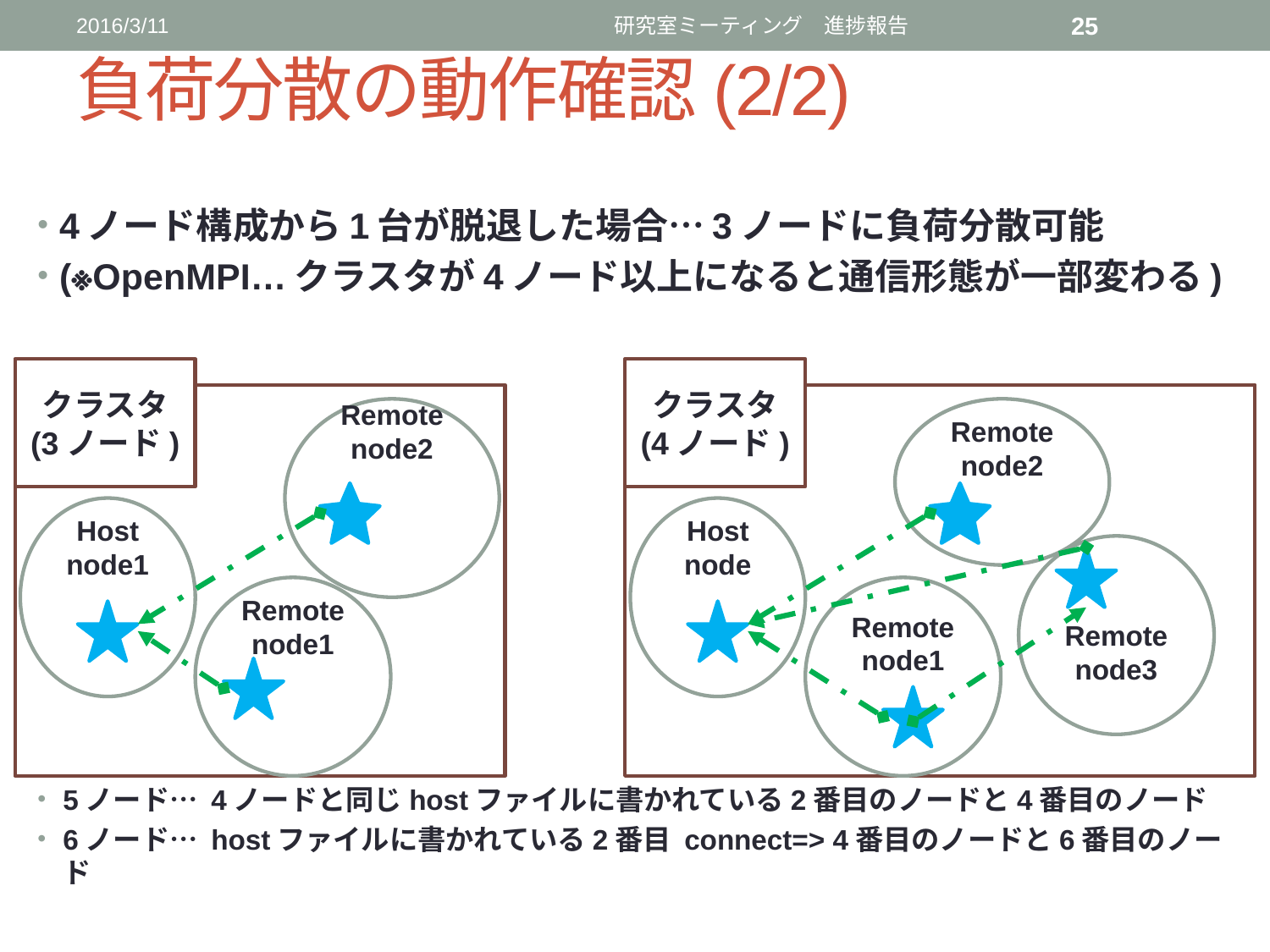

2016/3/11
研究室ミーティング　進捗報告
25
負荷分散の動作確認(2/2)
4ノード構成から1台が脱退した場合…3ノードに負荷分散可能
(※OpenMPI…クラスタが4ノード以上になると通信形態が一部変わる)

クラスタ
(4ノード)
クラスタ
(3ノード)
Remote
node2

Remote
node2

Host node

Host node1

  Remote
node3

Remote
node1

Remote
node1

5ノード… 4ノードと同じhostファイルに書かれている2番目のノードと4番目のノード
6ノード… hostファイルに書かれている2番目 connect=> 4番目のノードと6番目のノード